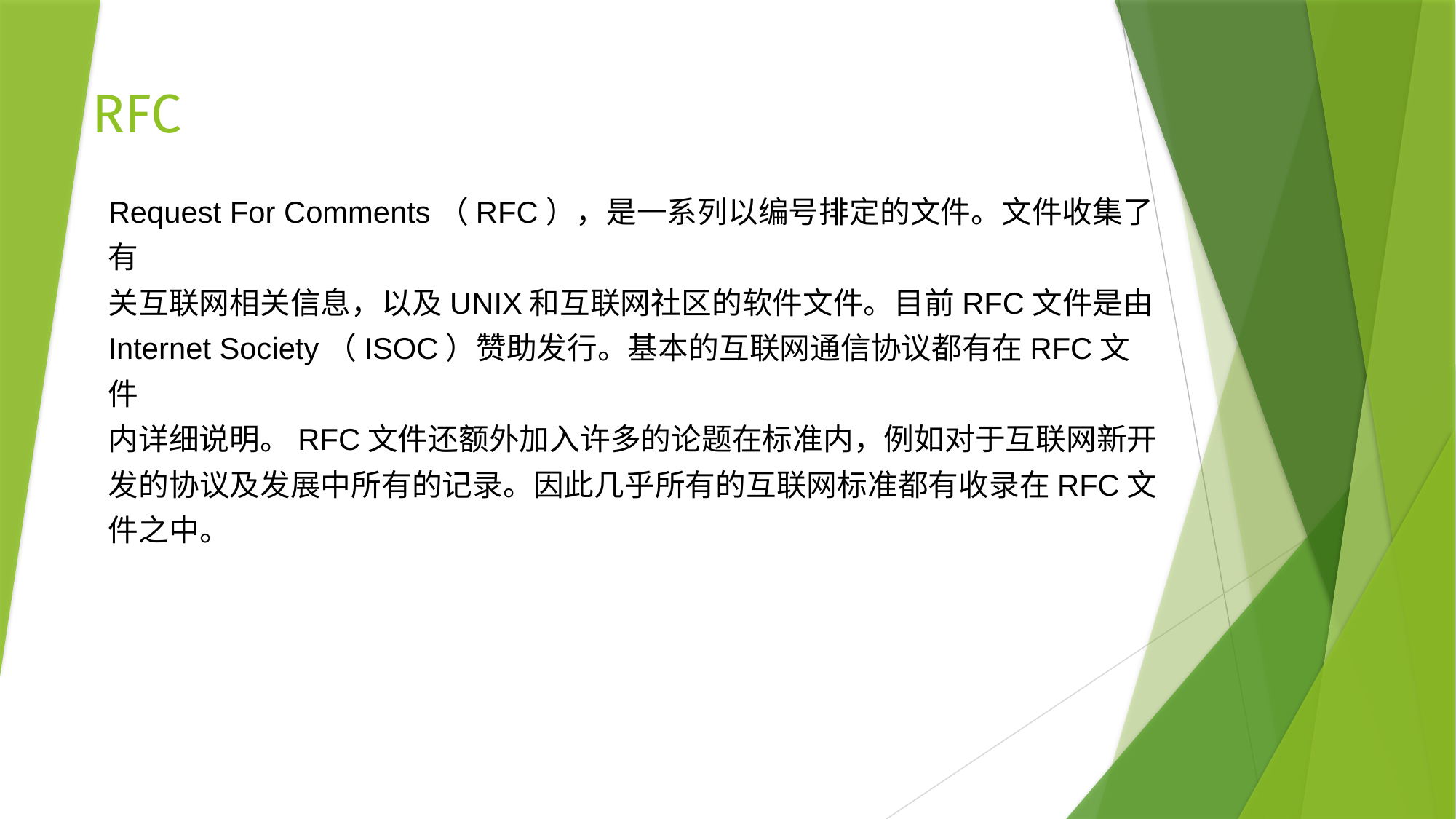

RFC
Request For Comments（RFC），是一系列以编号排定的文件。文件收集了有
关互联网相关信息，以及UNIX和互联网社区的软件文件。目前RFC文件是由
Internet Society（ISOC）赞助发行。基本的互联网通信协议都有在RFC文件
内详细说明。RFC文件还额外加入许多的论题在标准内，例如对于互联网新开
发的协议及发展中所有的记录。因此几乎所有的互联网标准都有收录在RFC文
件之中。